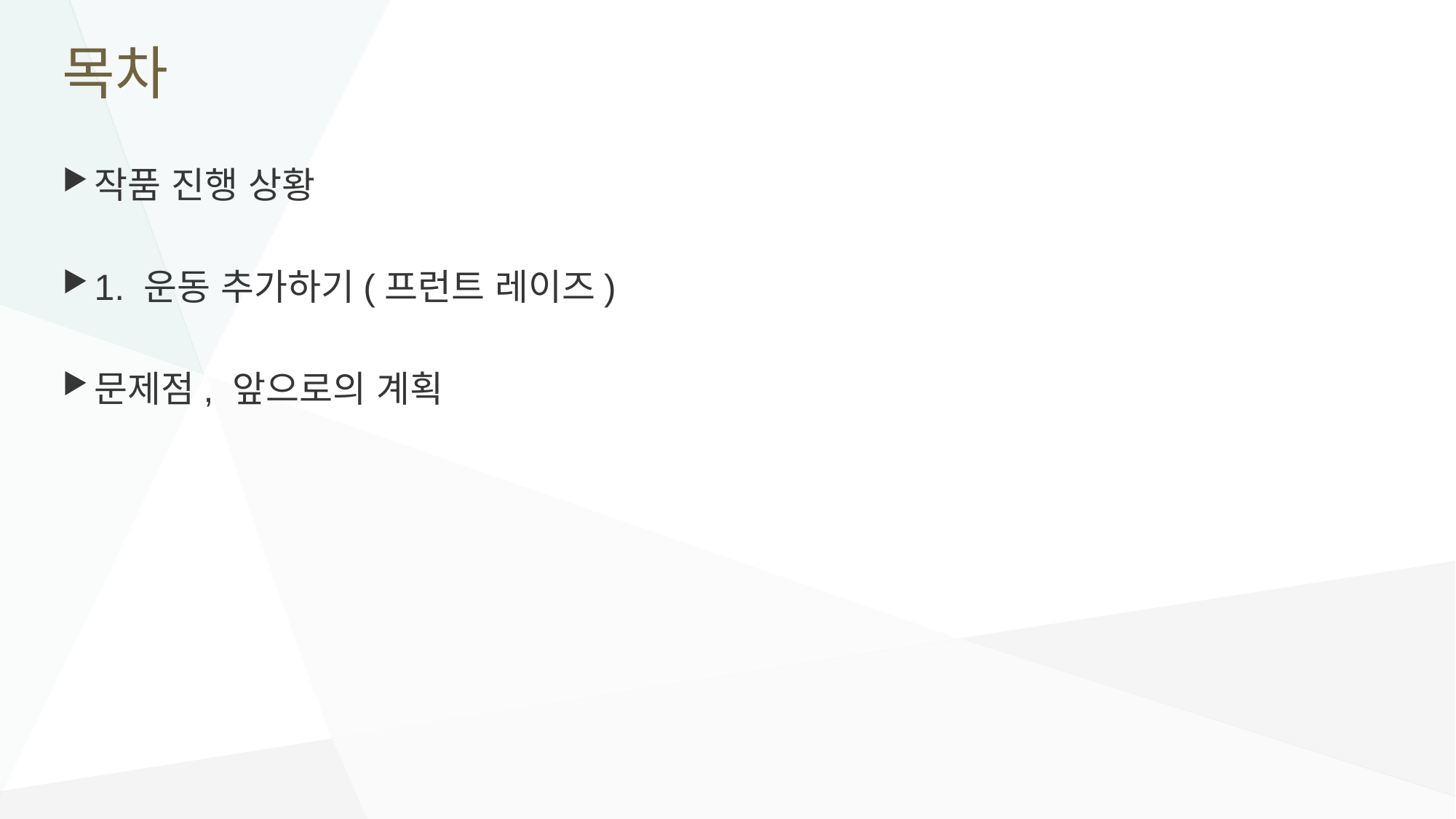

# 목차
작품 진행 상황

1. 운동 추가하기(프런트 레이즈)

문제점, 앞으로의 계획